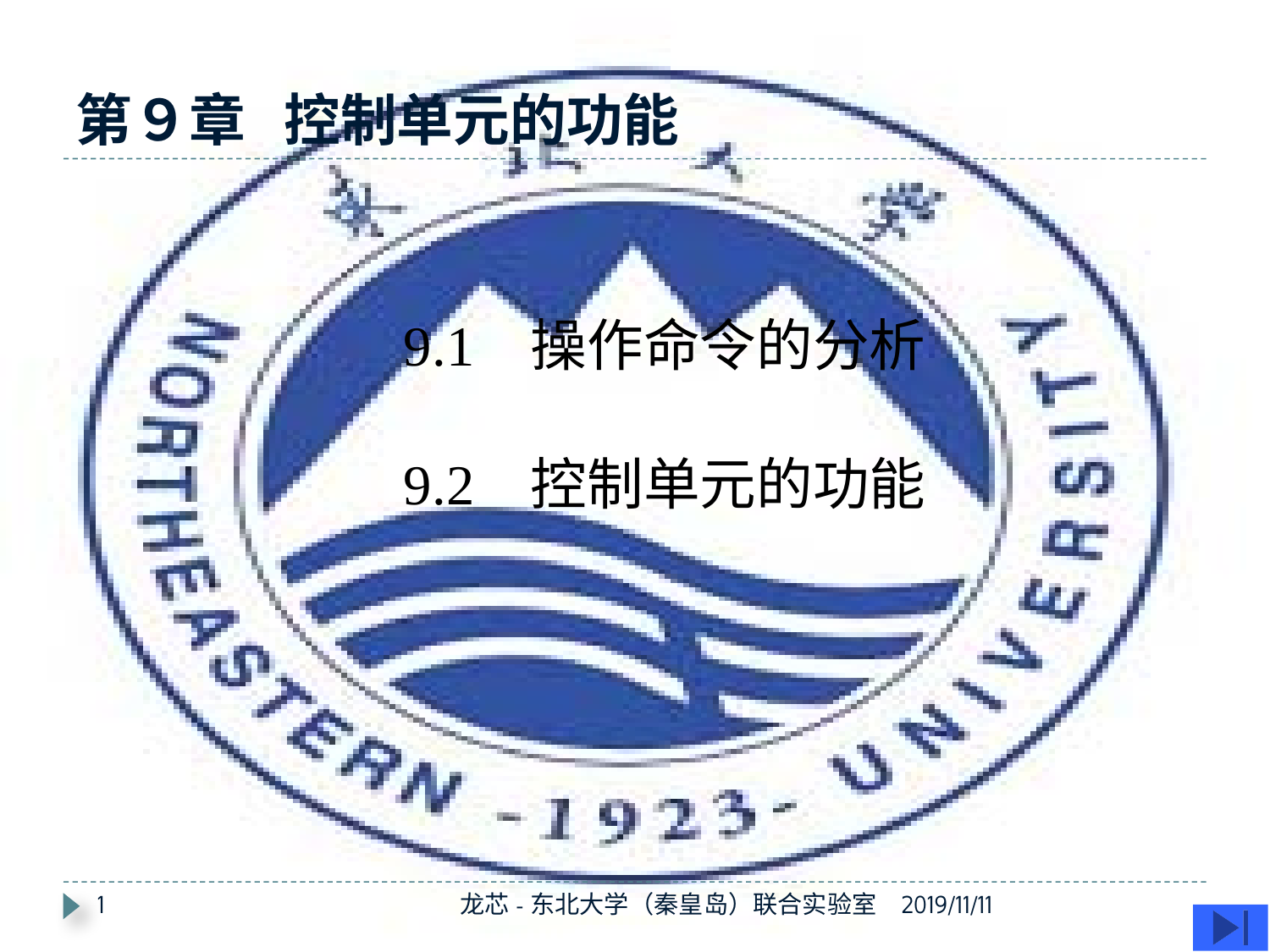

# 第９章   控制单元的功能
9.1   操作命令的分析
9.2   控制单元的功能
1
龙芯-东北大学（秦皇岛）联合实验室
2019/11/11